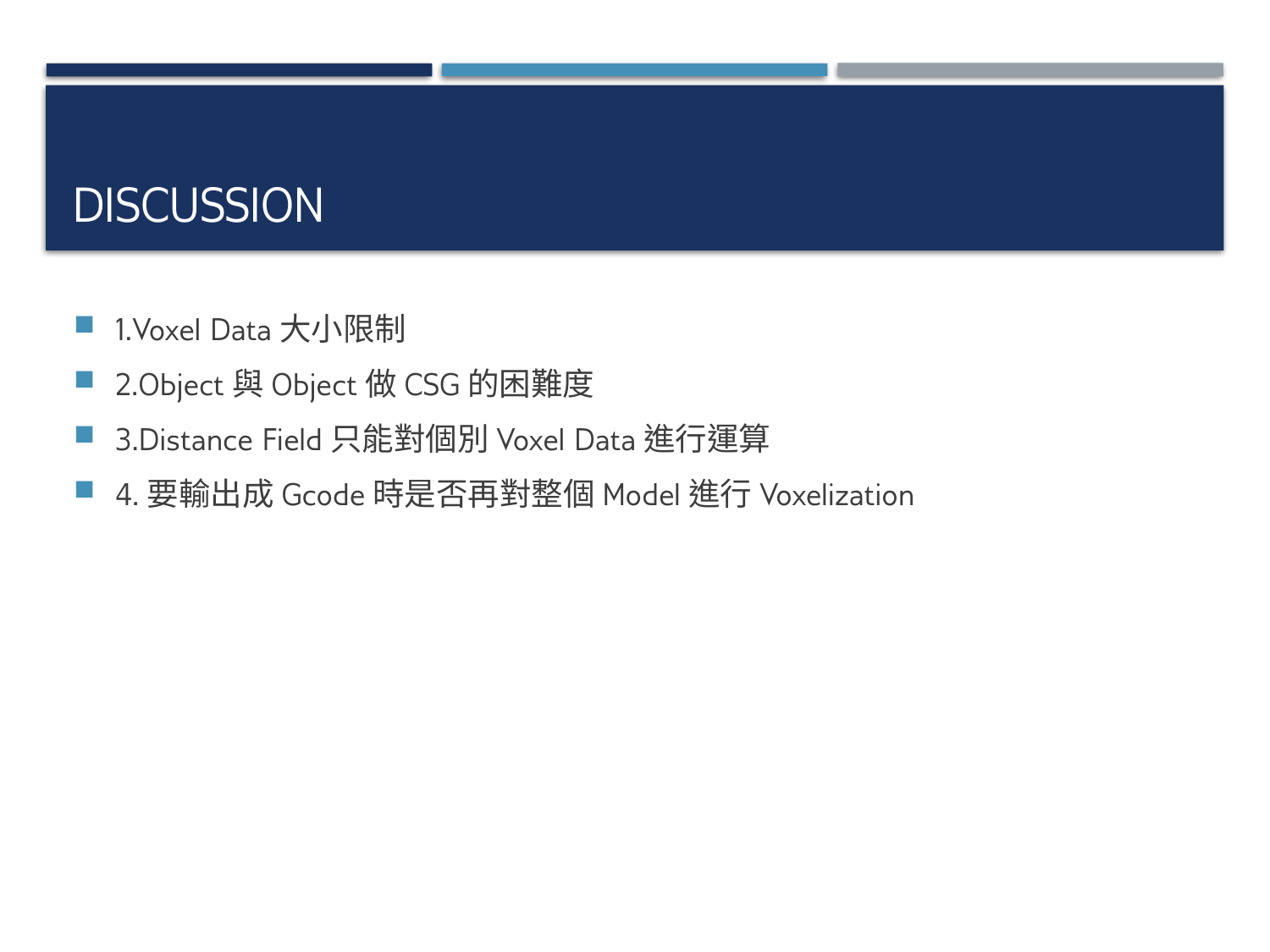

# Discussion
1.Voxel Data大小限制
2.Object與Object做CSG的困難度
3.Distance Field只能對個別Voxel Data進行運算
4.要輸出成Gcode時是否再對整個Model進行Voxelization